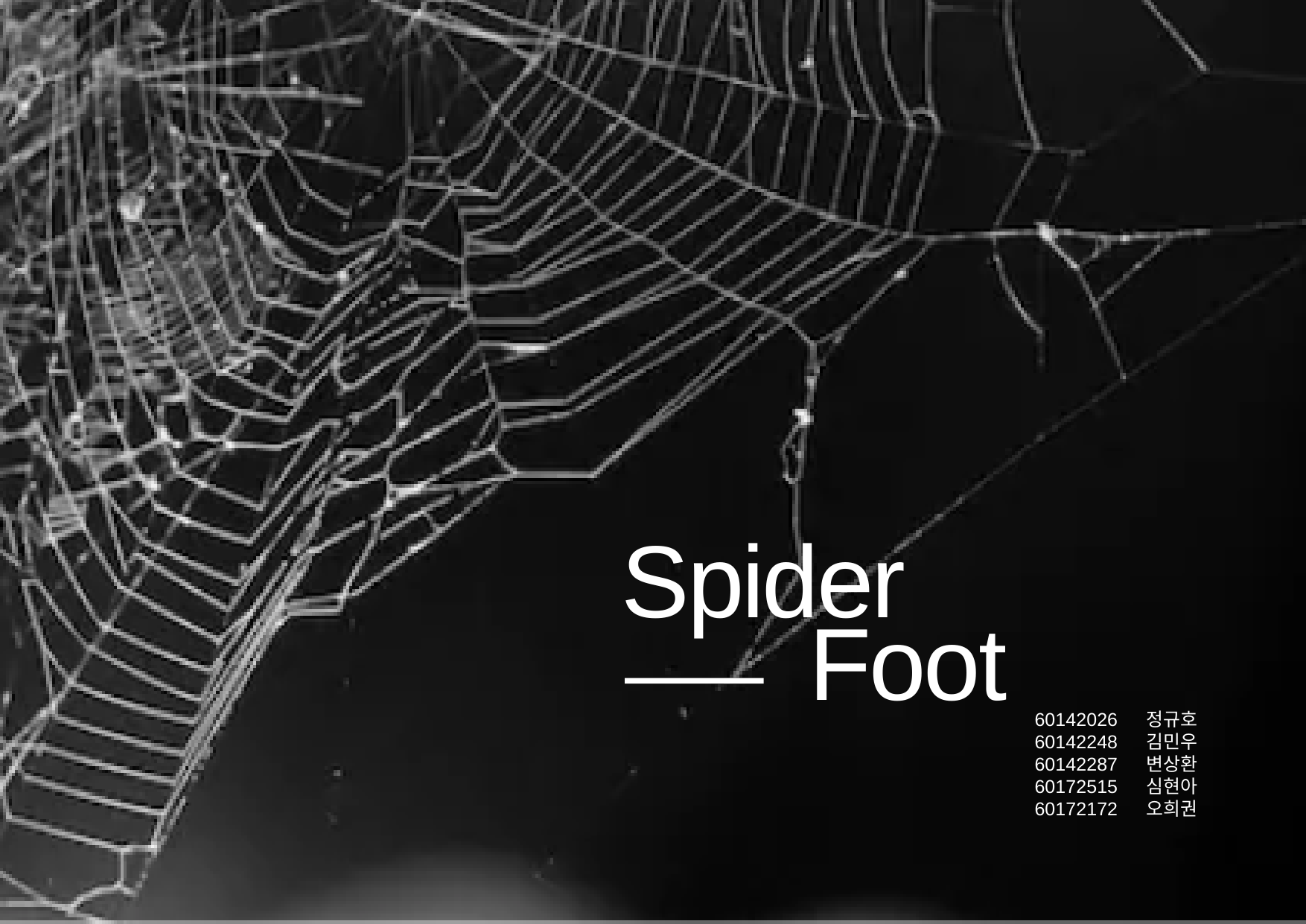

Spider
Foot

60142026	정규호
60142248	김민우
60142287	변상환
60172515	심현아
60172172	오희권